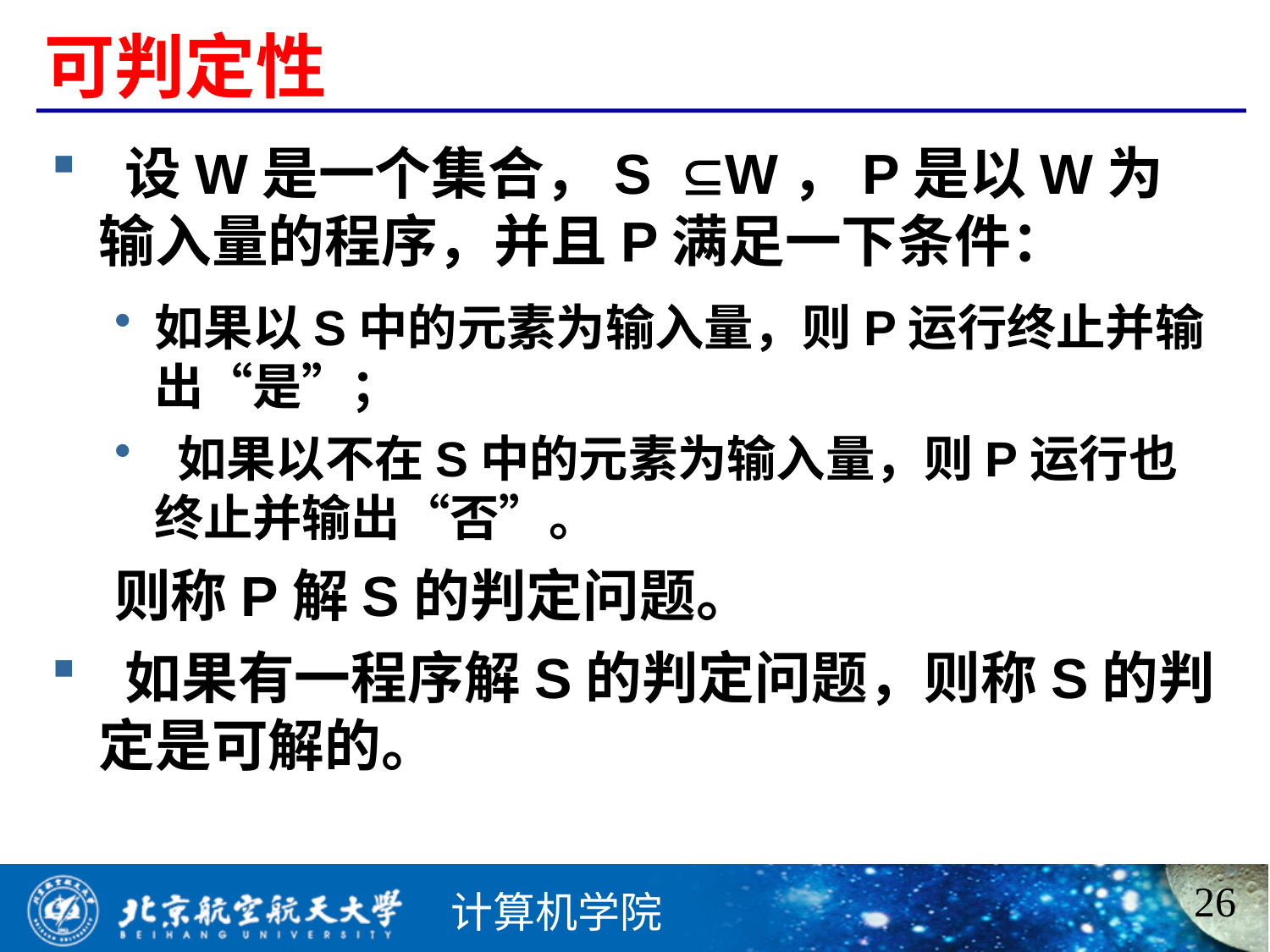

# 可判定性
 设W是一个集合，S ⊆W，P是以W为输入量的程序，并且P满足一下条件：
如果以S中的元素为输入量，则P运行终止并输出“是”；
 如果以不在S中的元素为输入量，则P运行也终止并输出“否”。
则称P解S的判定问题。
 如果有一程序解S的判定问题，则称S的判定是可解的。